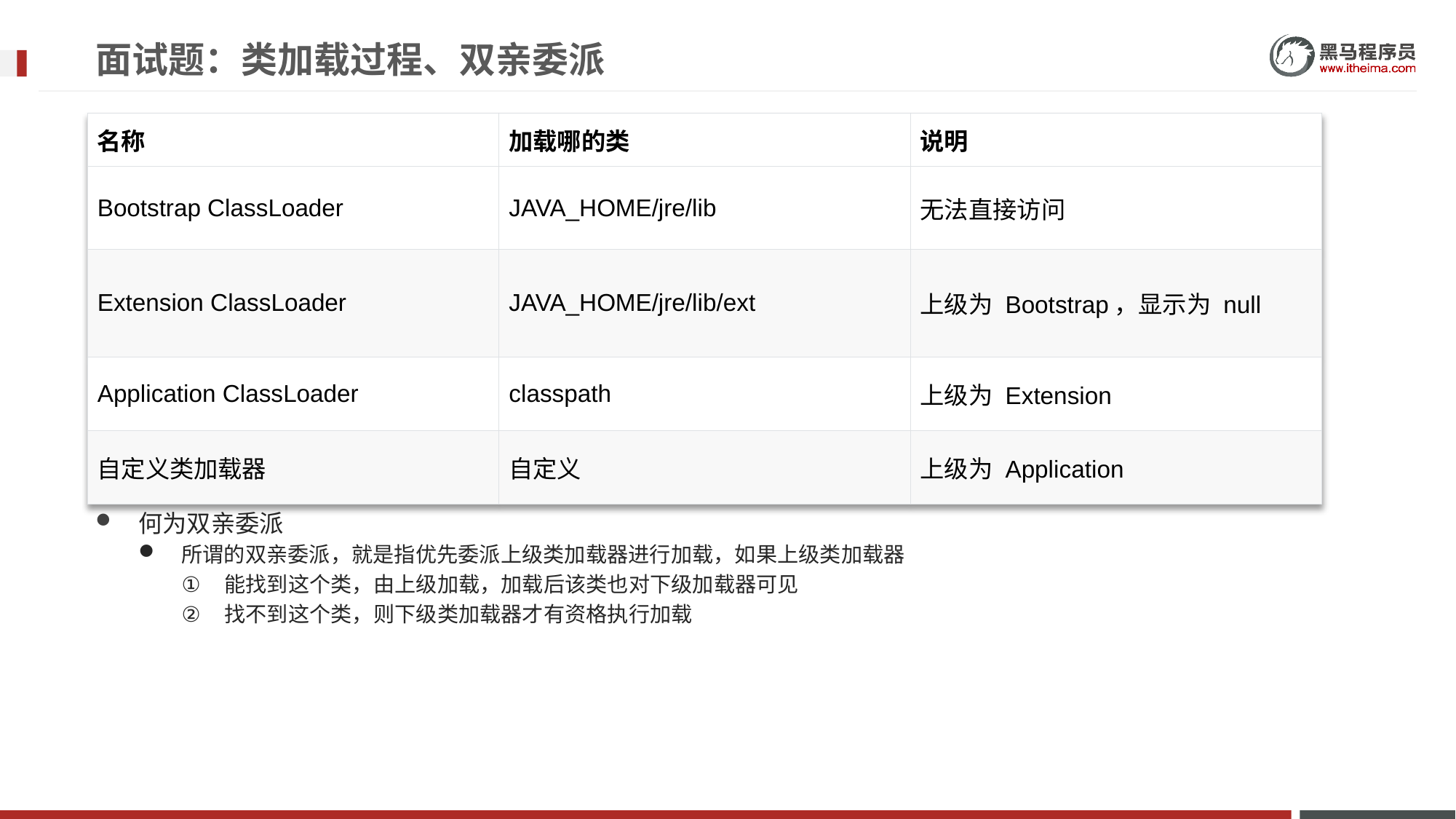

# 面试题：类加载过程、双亲委派
类加载过程分为三个阶段
加载
将类的字节码载入方法区，并创建类.class 对象
如果此类的父类没有加载，先加载父类
加载是懒惰执行
链接
验证 – 验证类是否符合 Class 规范，合法性、安全性检查
准备 – 为 static 变量分配空间，设置默认值
解析 – 将常量池的符号引用解析为直接引用
初始化
执行静态代码块与非 final 静态变量的赋值
初始化是懒惰执行
何为双亲委派
所谓的双亲委派，就是指优先委派上级类加载器进行加载，如果上级类加载器
能找到这个类，由上级加载，加载后该类也对下级加载器可见
找不到这个类，则下级类加载器才有资格执行加载

| 名称 | 加载哪的类 | 说明 |
| --- | --- | --- |
| Bootstrap ClassLoader | JAVA\_HOME/jre/lib | 无法直接访问 |
| Extension ClassLoader | JAVA\_HOME/jre/lib/ext | 上级为 Bootstrap，显示为 null |
| Application ClassLoader | classpath | 上级为 Extension |
| 自定义类加载器 | 自定义 | 上级为 Application |